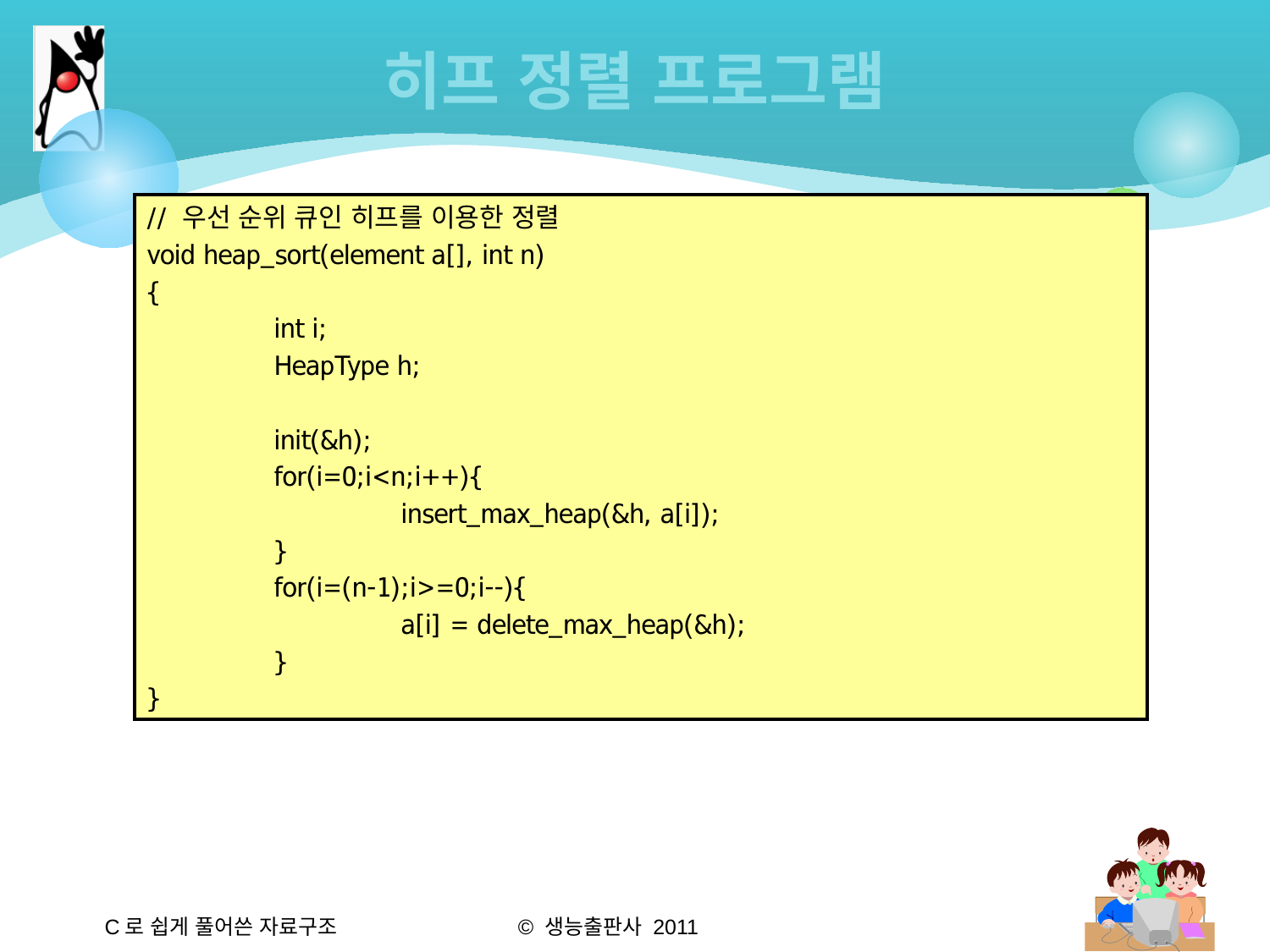

# 히프 정렬 프로그램
// 우선 순위 큐인 히프를 이용한 정렬
void heap_sort(element a[], int n)
{
	int i;
	HeapType h;

	init(&h);
	for(i=0;i<n;i++){
		insert_max_heap(&h, a[i]);
	}
	for(i=(n-1);i>=0;i--){
		a[i] = delete_max_heap(&h);
	}
}